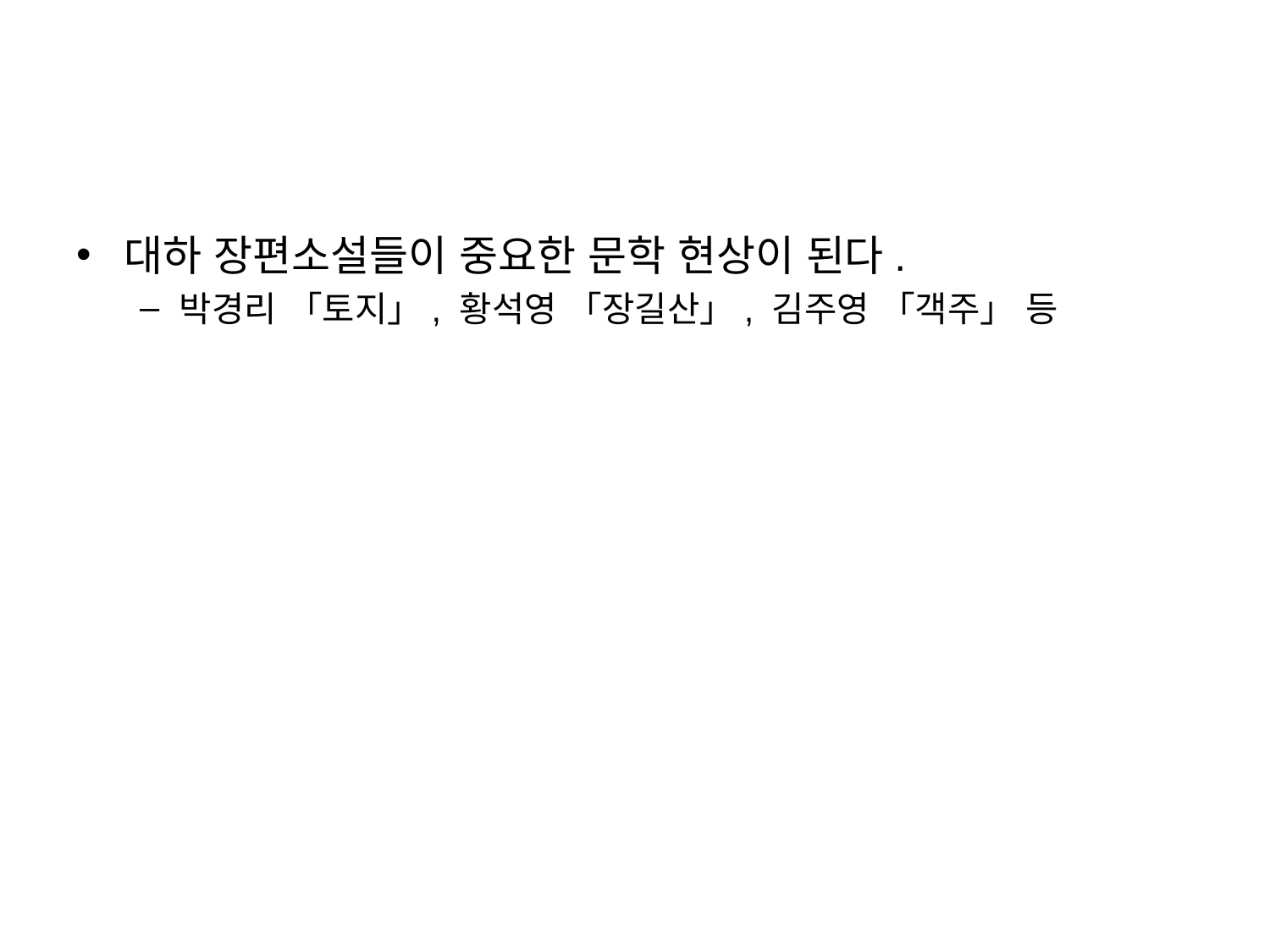

대하 장편소설들이 중요한 문학 현상이 된다.
박경리 「토지」, 황석영 「장길산」, 김주영 「객주」 등